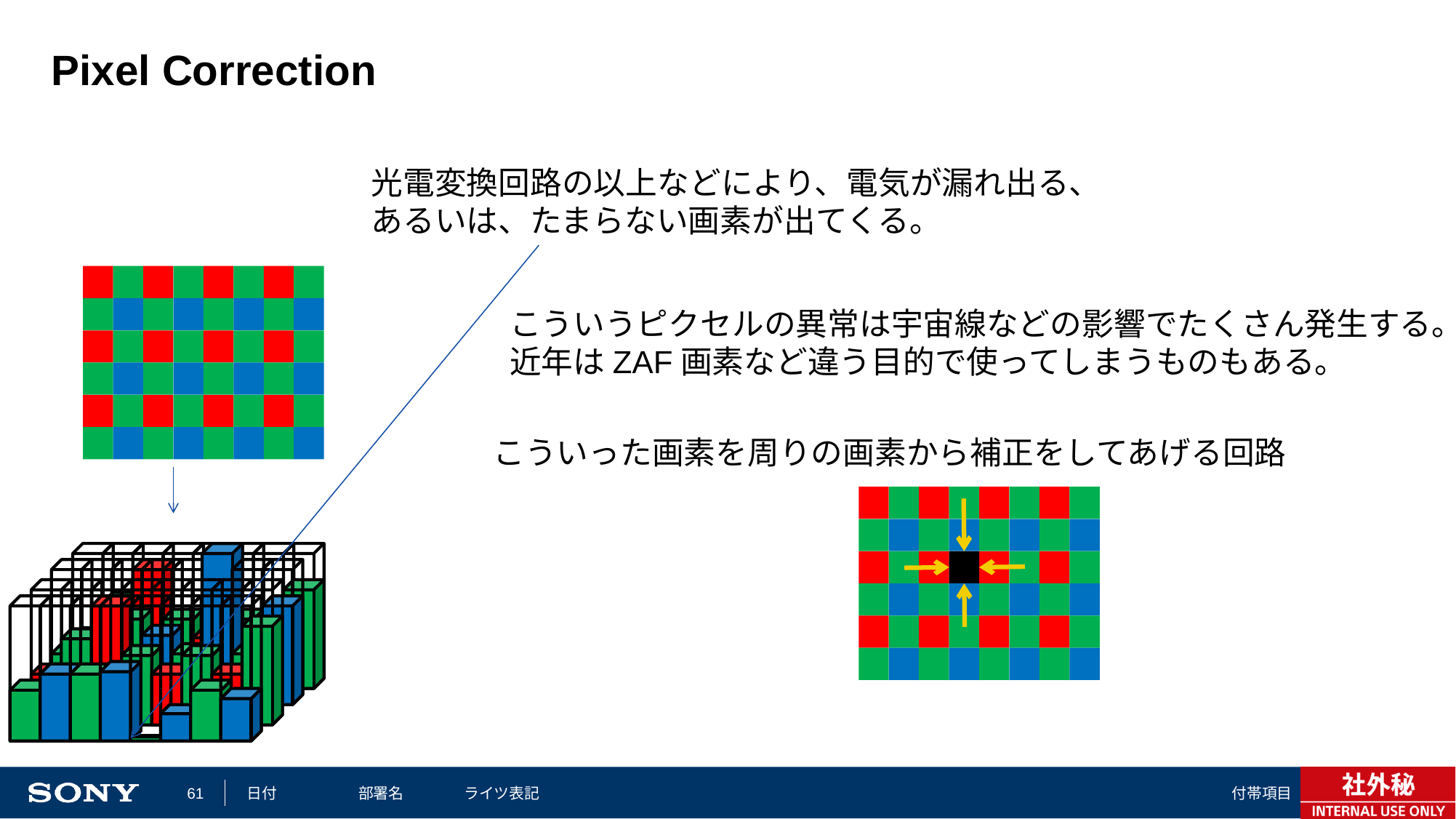

# Pixel Correction
光電変換回路の以上などにより、電気が漏れ出る、
あるいは、たまらない画素が出てくる。

こういうピクセルの異常は宇宙線などの影響でたくさん発生する。
近年はZAF画素など違う目的で使ってしまうものもある。

こういった画素を周りの画素から補正をしてあげる回路